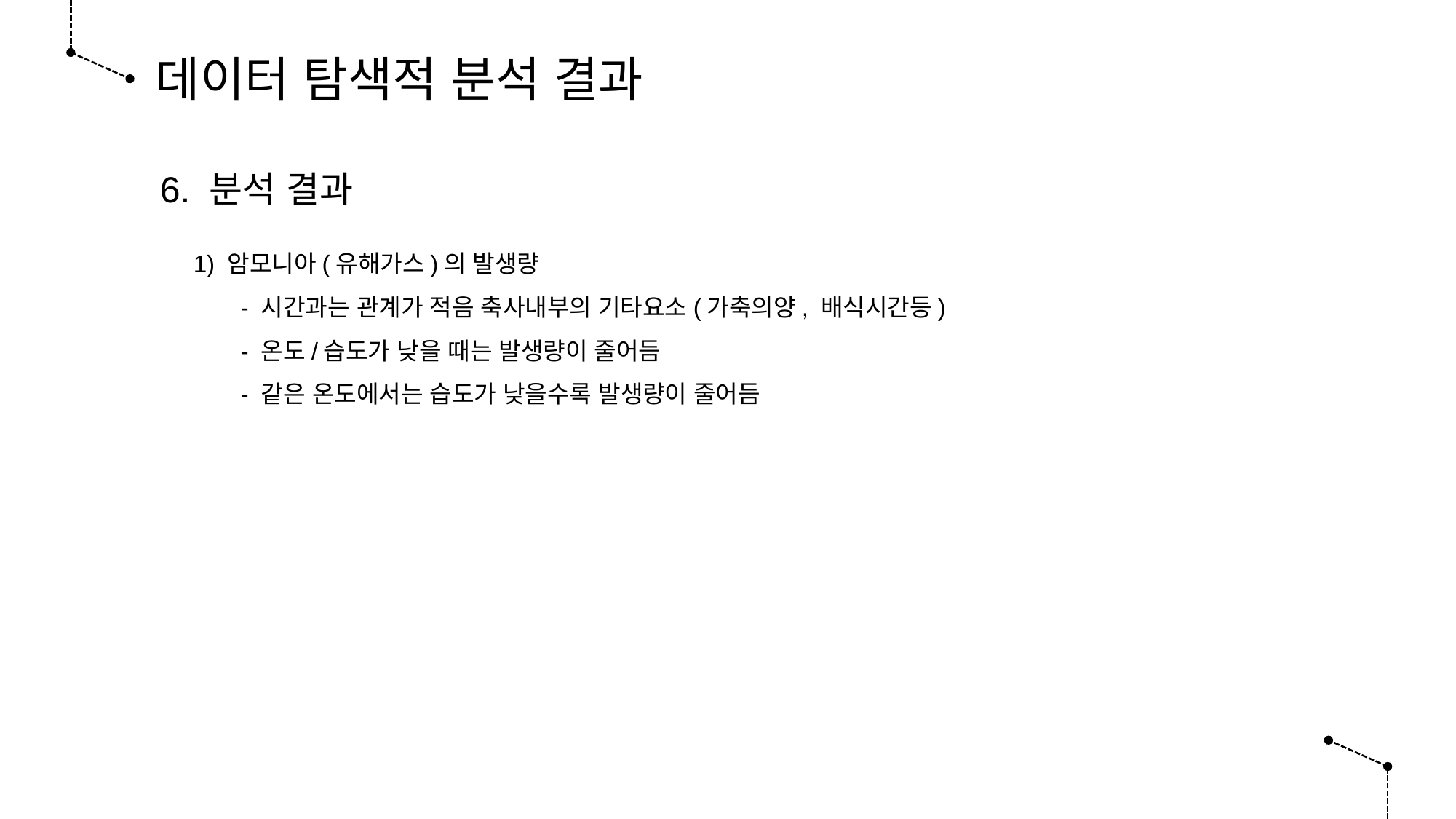

데이터 탐색적 분석 결과
6. 분석 결과
1) 암모니아(유해가스)의 발생량
       - 시간과는 관계가 적음 축사내부의 기타요소(가축의양, 배식시간등)
       - 온도/습도가 낮을 때는 발생량이 줄어듬
       - 같은 온도에서는 습도가 낮을수록 발생량이 줄어듬